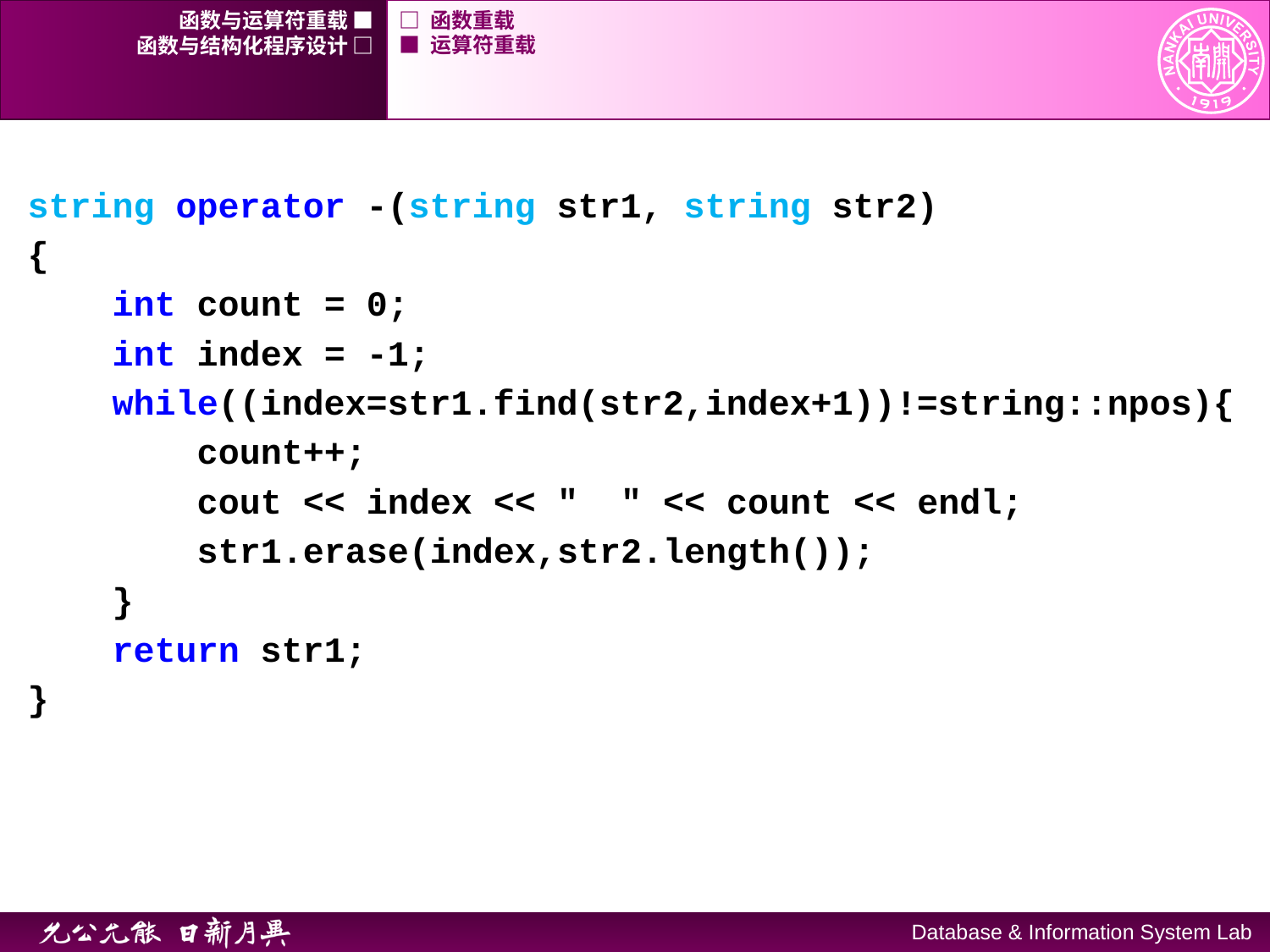

函数与运算符重载 ■
□ 函数重载
函数与结构化程序设计 □
■ 运算符重载

string operator -(string str1, string str2)
{
    int count = 0;
    int index = -1;
    while((index=str1.find(str2,index+1))!=string::npos){
        count++;
        cout << index << "  " << count << endl;
        str1.erase(index,str2.length());
    }
    return str1;
}